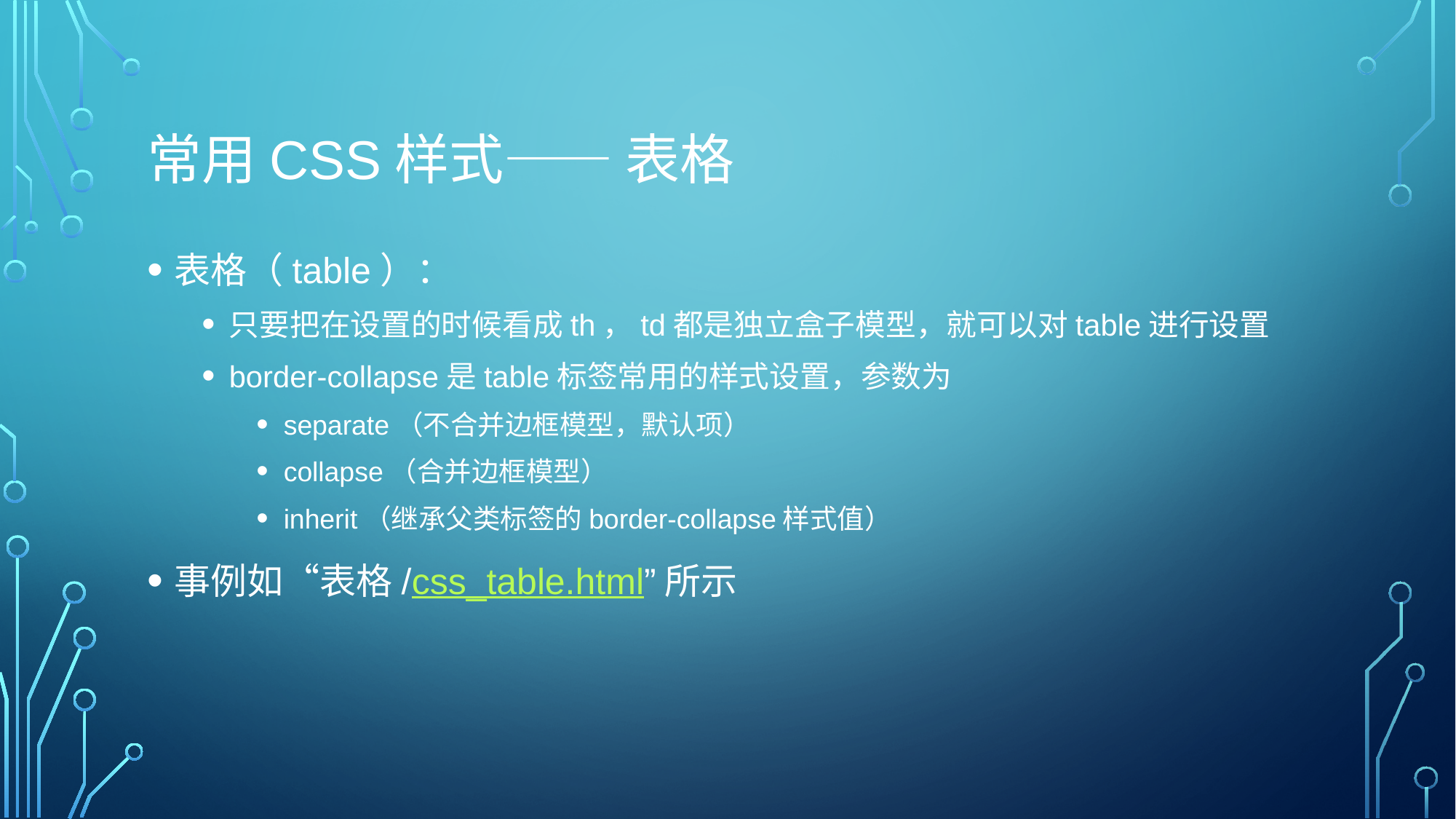

# 常用CSS样式—— 表格
表格（table）：
只要把在设置的时候看成th，td都是独立盒子模型，就可以对table进行设置
border-collapse是table标签常用的样式设置，参数为
separate（不合并边框模型，默认项）
collapse（合并边框模型）
inherit（继承父类标签的border-collapse样式值）
事例如“表格/css_table.html”所示